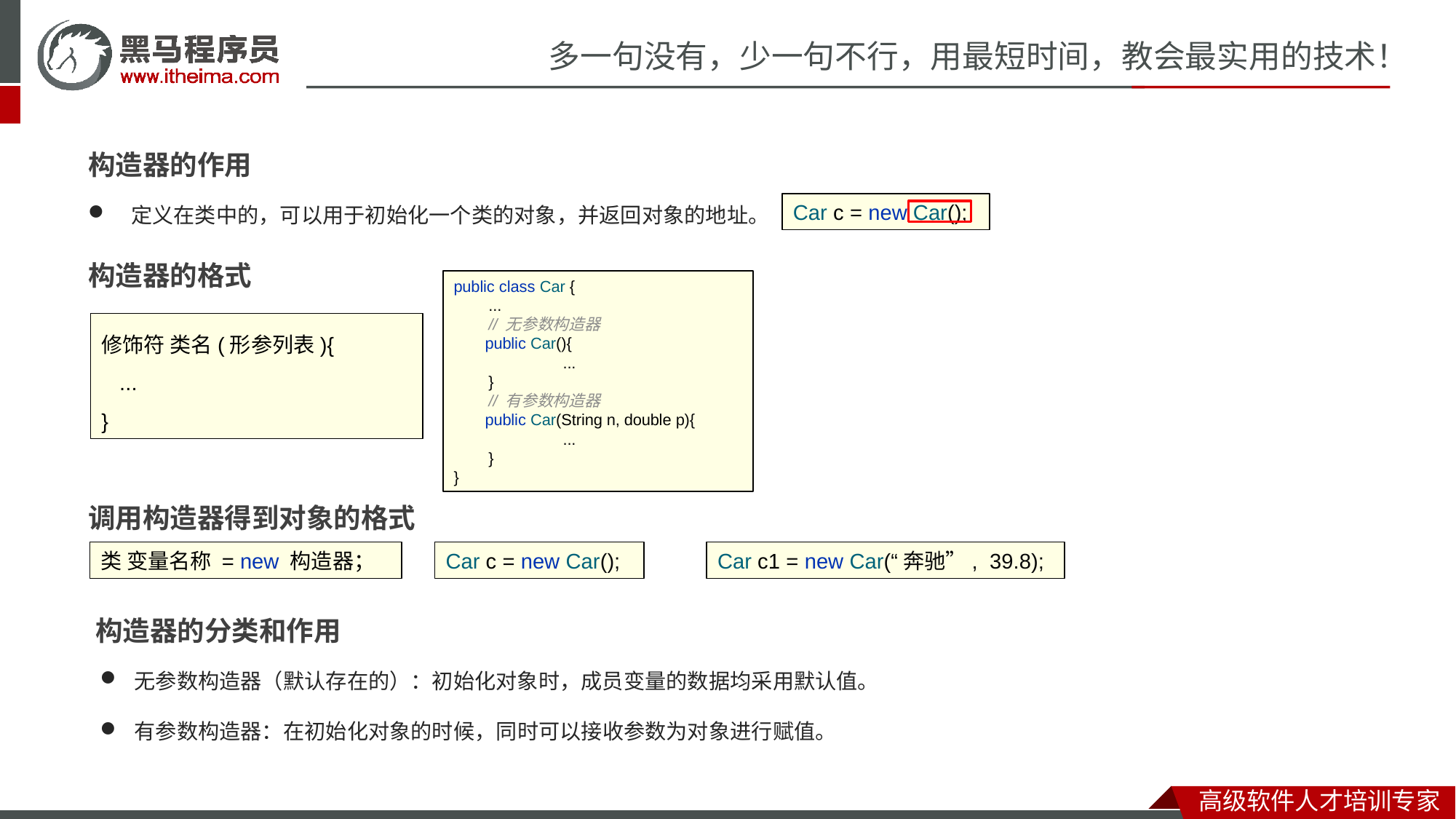

构造器的作用
定义在类中的，可以用于初始化一个类的对象，并返回对象的地址。
Car c = new Car();

构造器的格式
public class Car {
        ...
        // 无参数构造器
        public Car(){
	...
        }
        // 有参数构造器
        public Car(String n, double p){
  	...
        }
}
修饰符 类名(形参列表){
   ...
}
调用构造器得到对象的格式
Car c = new Car();
Car c1 = new Car(“奔驰”,  39.8);
类 变量名称 = new 构造器；
构造器的分类和作用
无参数构造器（默认存在的）：初始化对象时，成员变量的数据均采用默认值。
有参数构造器：在初始化对象的时候，同时可以接收参数为对象进行赋值。